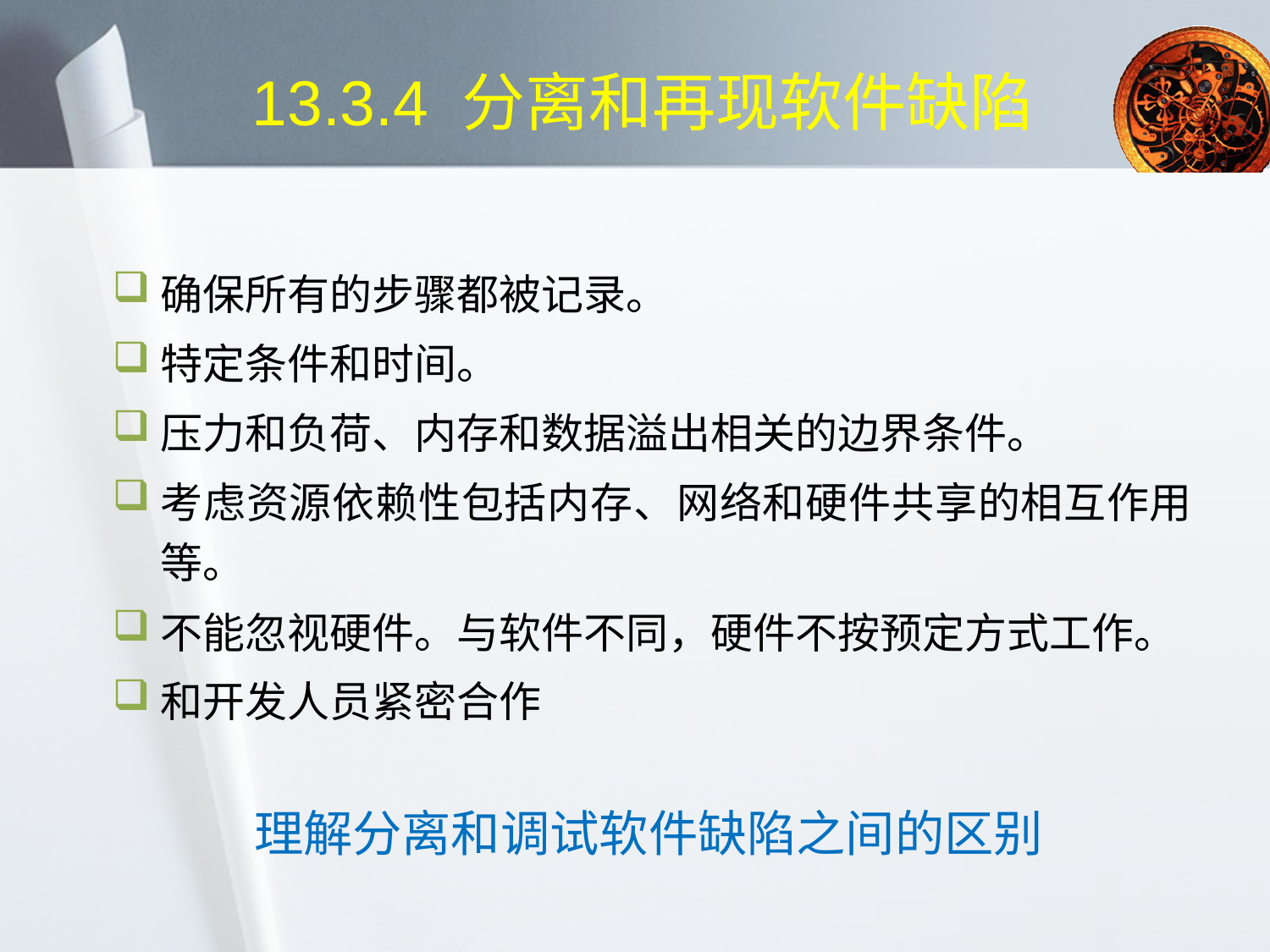

# 13.3.4 分离和再现软件缺陷
确保所有的步骤都被记录。
特定条件和时间。
压力和负荷、内存和数据溢出相关的边界条件。
考虑资源依赖性包括内存、网络和硬件共享的相互作用等。
不能忽视硬件。与软件不同，硬件不按预定方式工作。
和开发人员紧密合作
理解分离和调试软件缺陷之间的区别